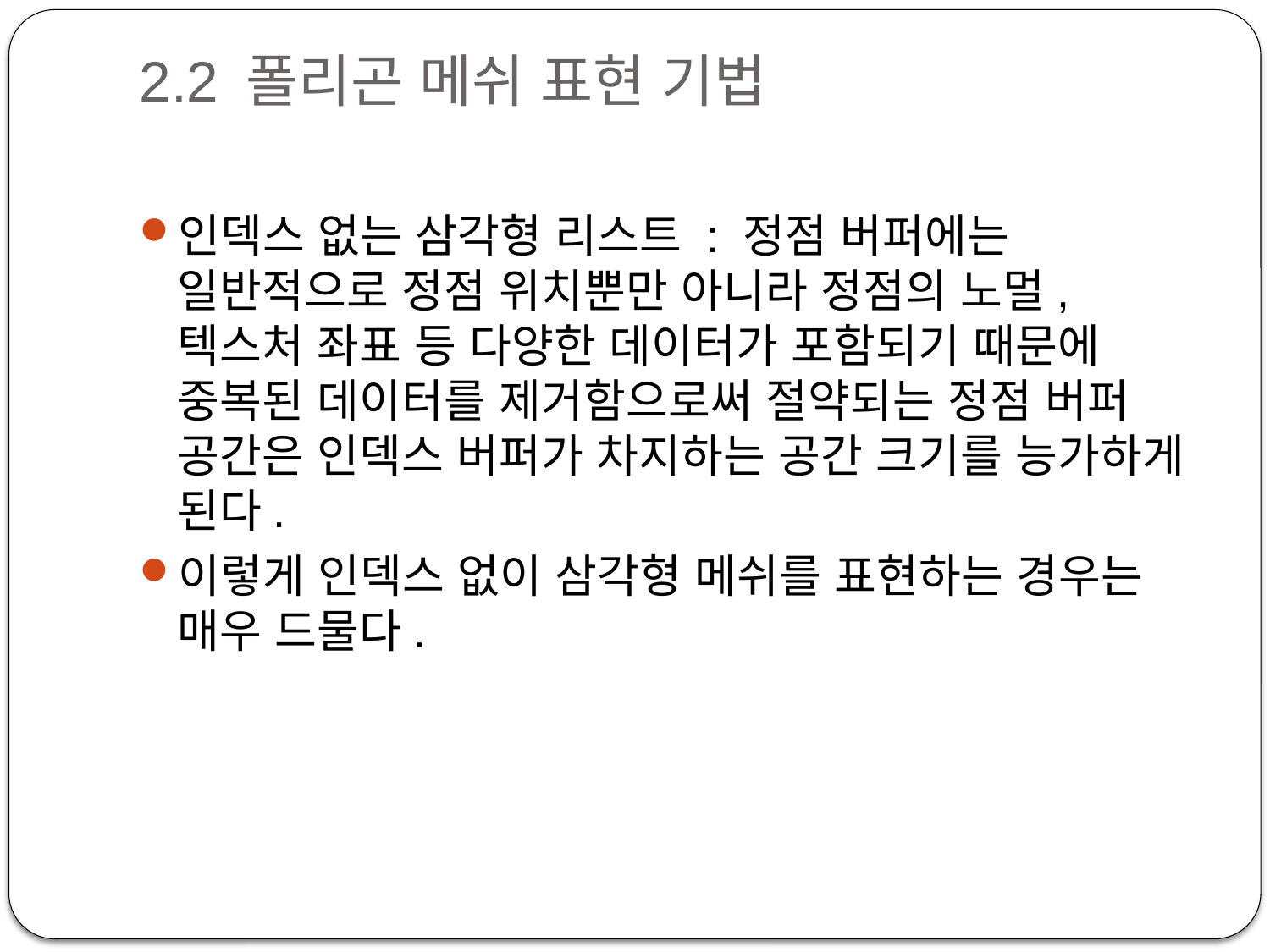

# 2.2 폴리곤 메쉬 표현 기법
인덱스 없는 삼각형 리스트 : 정점 버퍼에는 일반적으로 정점 위치뿐만 아니라 정점의 노멀, 텍스처 좌표 등 다양한 데이터가 포함되기 때문에 중복된 데이터를 제거함으로써 절약되는 정점 버퍼 공간은 인덱스 버퍼가 차지하는 공간 크기를 능가하게 된다.
이렇게 인덱스 없이 삼각형 메쉬를 표현하는 경우는 매우 드물다.